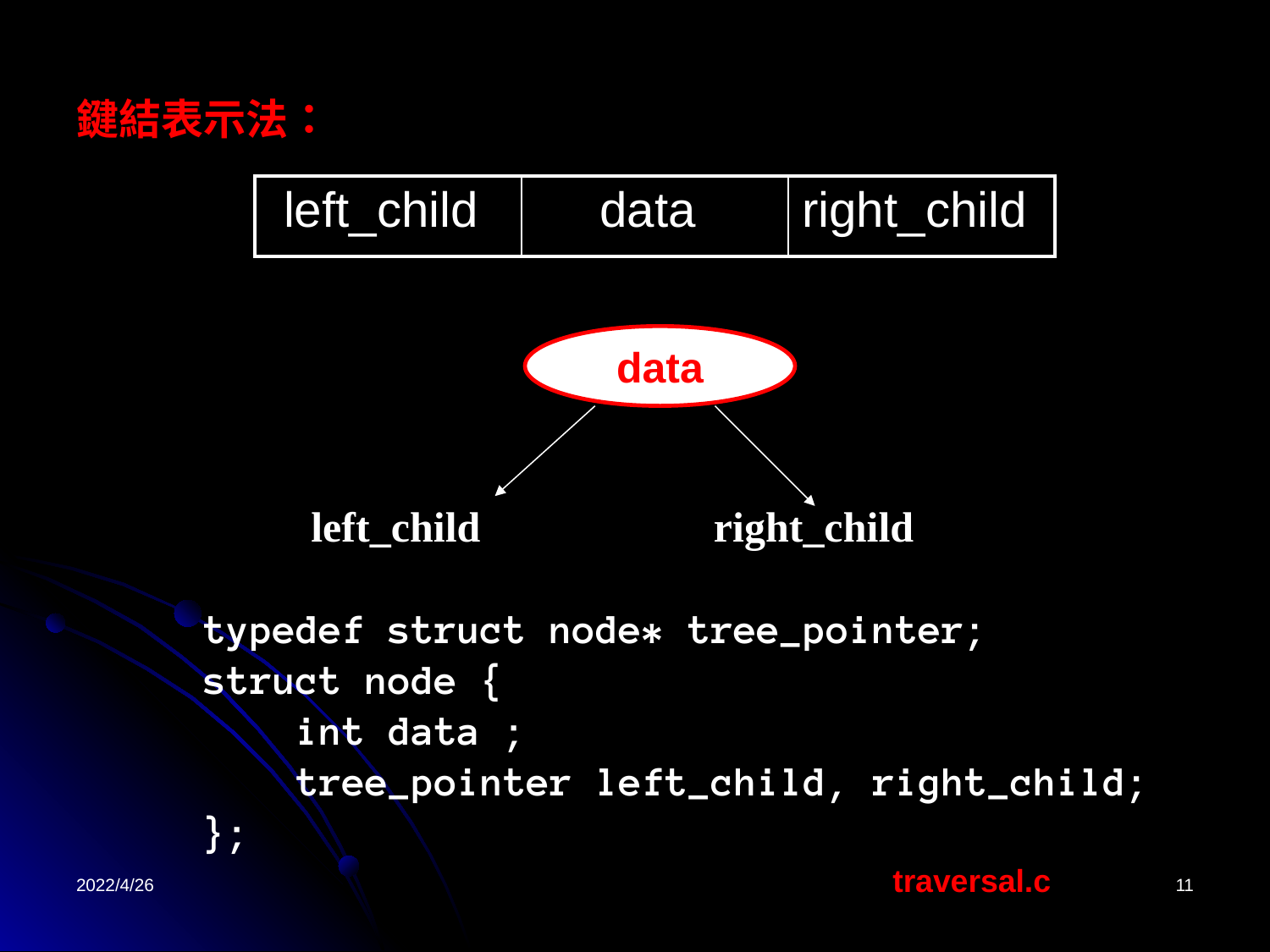

鍵結表示法：
| left\_child | data | right\_child |
| --- | --- | --- |
data

         left_child                      right_child

typedef struct node* tree_pointer;
struct node {
    int data ;
    tree_pointer left_child, right_child;
};
traversal.c
2022/4/26
11